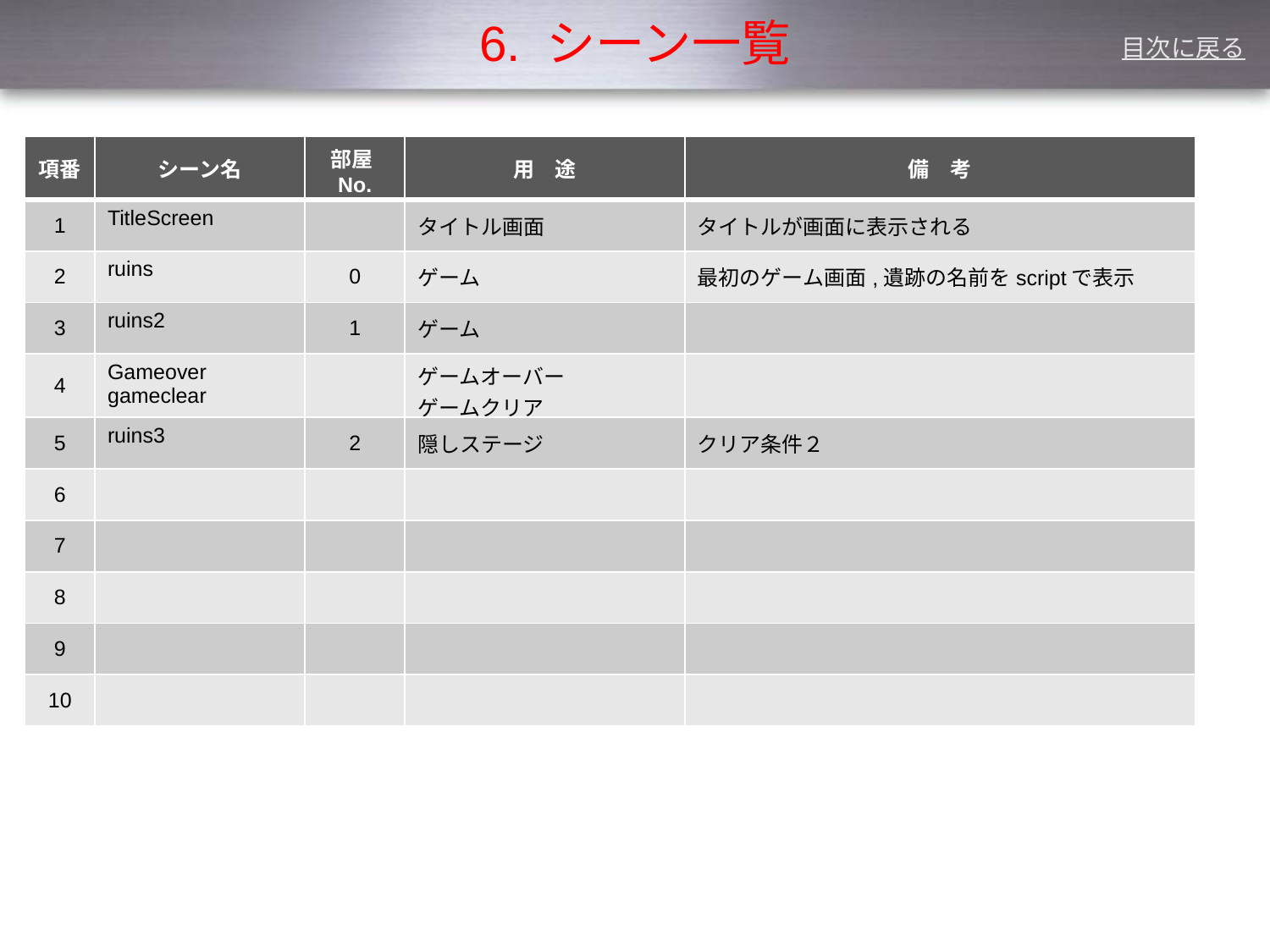

# 6. シーン一覧
目次に戻る
| 項番 | シーン名 | 部屋No. | 用　途 | 備　考 |
| --- | --- | --- | --- | --- |
| 1 | TitleScreen |  | タイトル画面 | タイトルが画面に表示される |
| 2 | ruins | 0 | ゲーム | 最初のゲーム画面,遺跡の名前をscriptで表示 |
| 3 | ruins2 | 1 | ゲーム |  |
| 4 | Gameover gameclear |  | ゲームオーバー ゲームクリア |  |
| 5 | ruins3 | 2 | 隠しステージ | クリア条件２ |
| 6 |  |  |  |  |
| 7 |  |  |  |  |
| 8 |  |  |  |  |
| 9 |  |  |  |  |
| 10 |  |  |  |  |